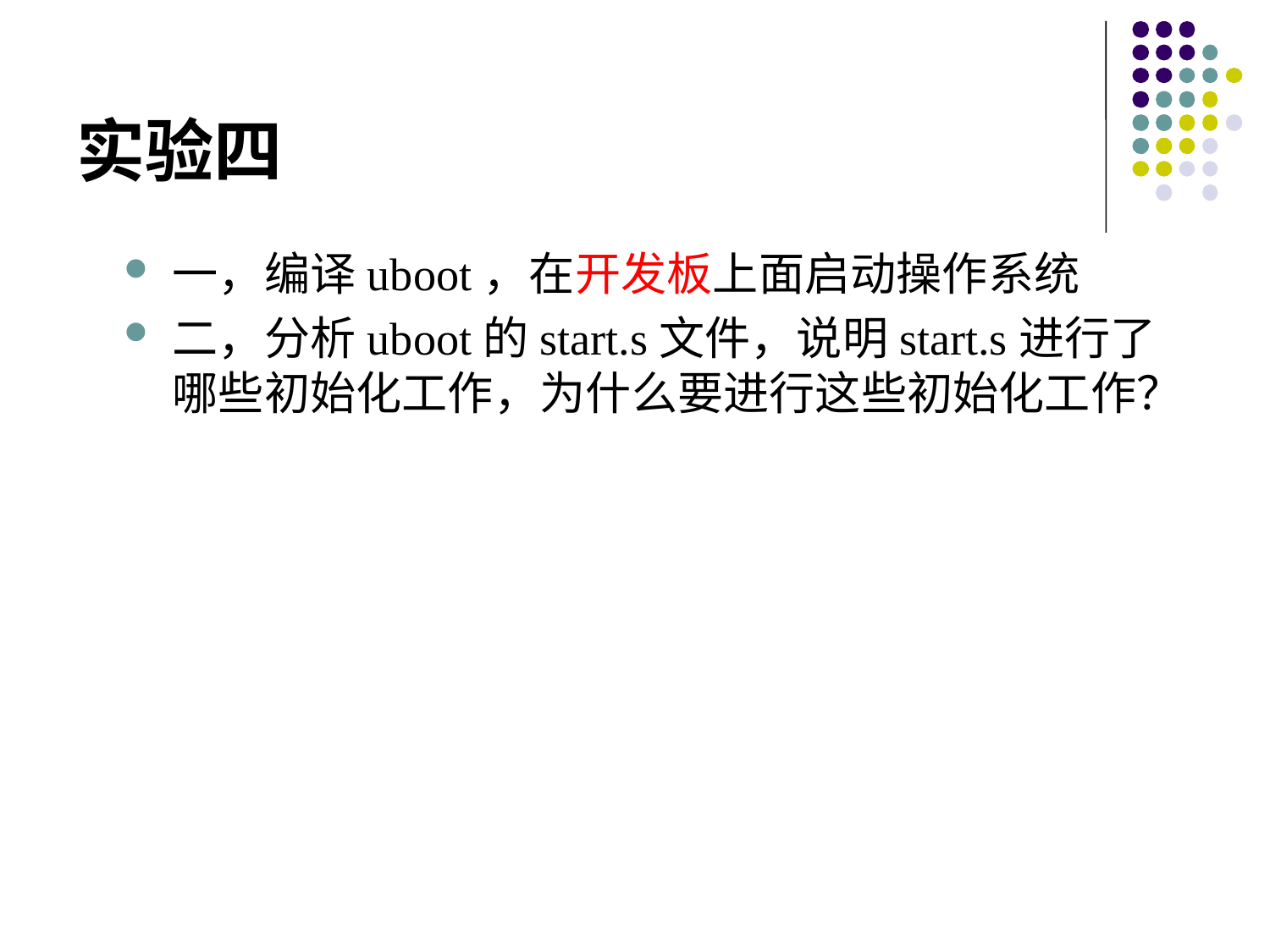

# 实验四
一，编译uboot，在开发板上面启动操作系统
二，分析uboot的start.s文件，说明start.s进行了哪些初始化工作，为什么要进行这些初始化工作？